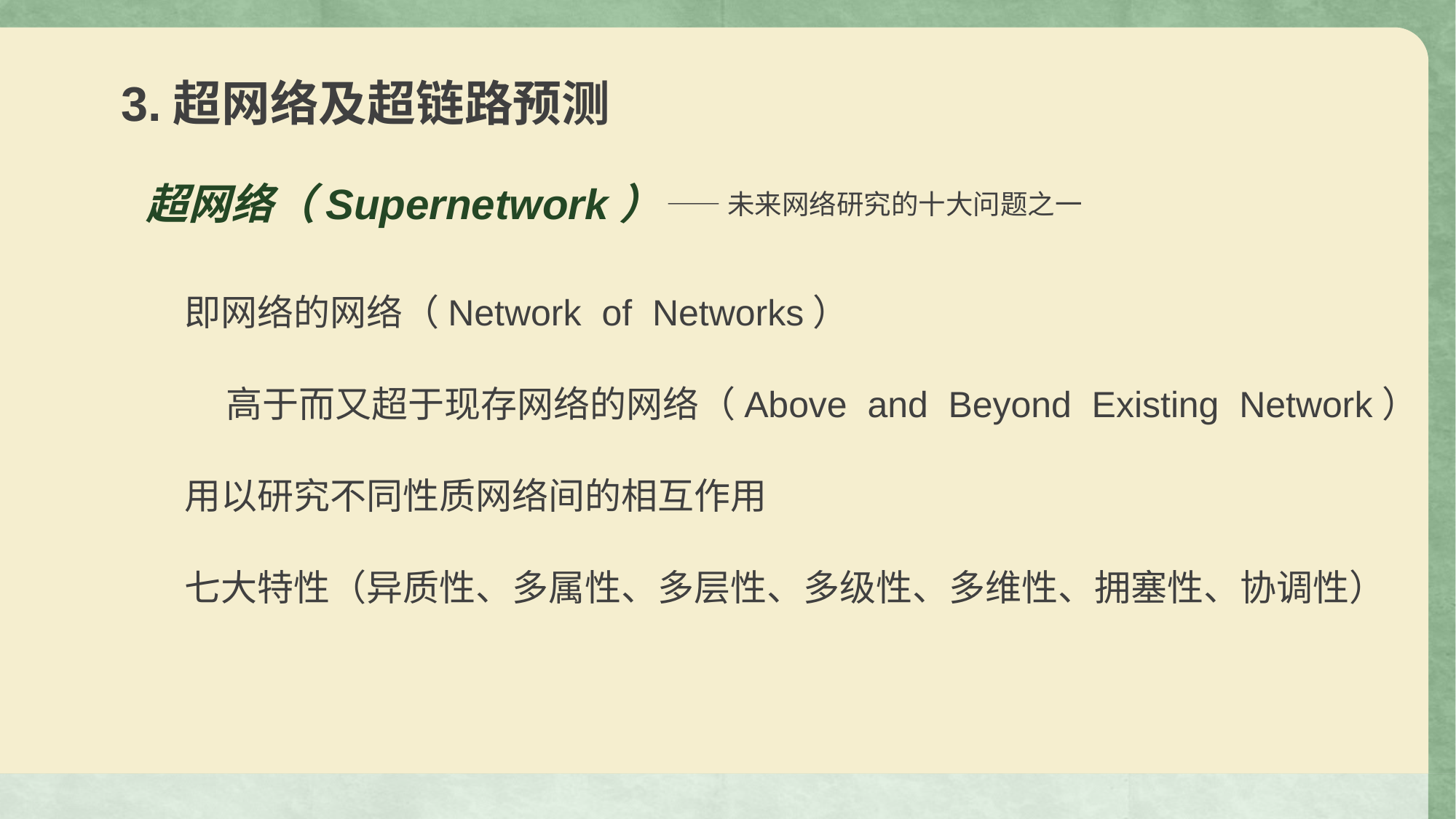

3.超网络及超链路预测
超网络（Supernetwork）
——未来网络研究的十大问题之一
即网络的网络（Network  of  Networks）

    高于而又超于现存网络的网络（Above  and  Beyond  Existing  Network）

用以研究不同性质网络间的相互作用

七大特性（异质性、多属性、多层性、多级性、多维性、拥塞性、协调性）